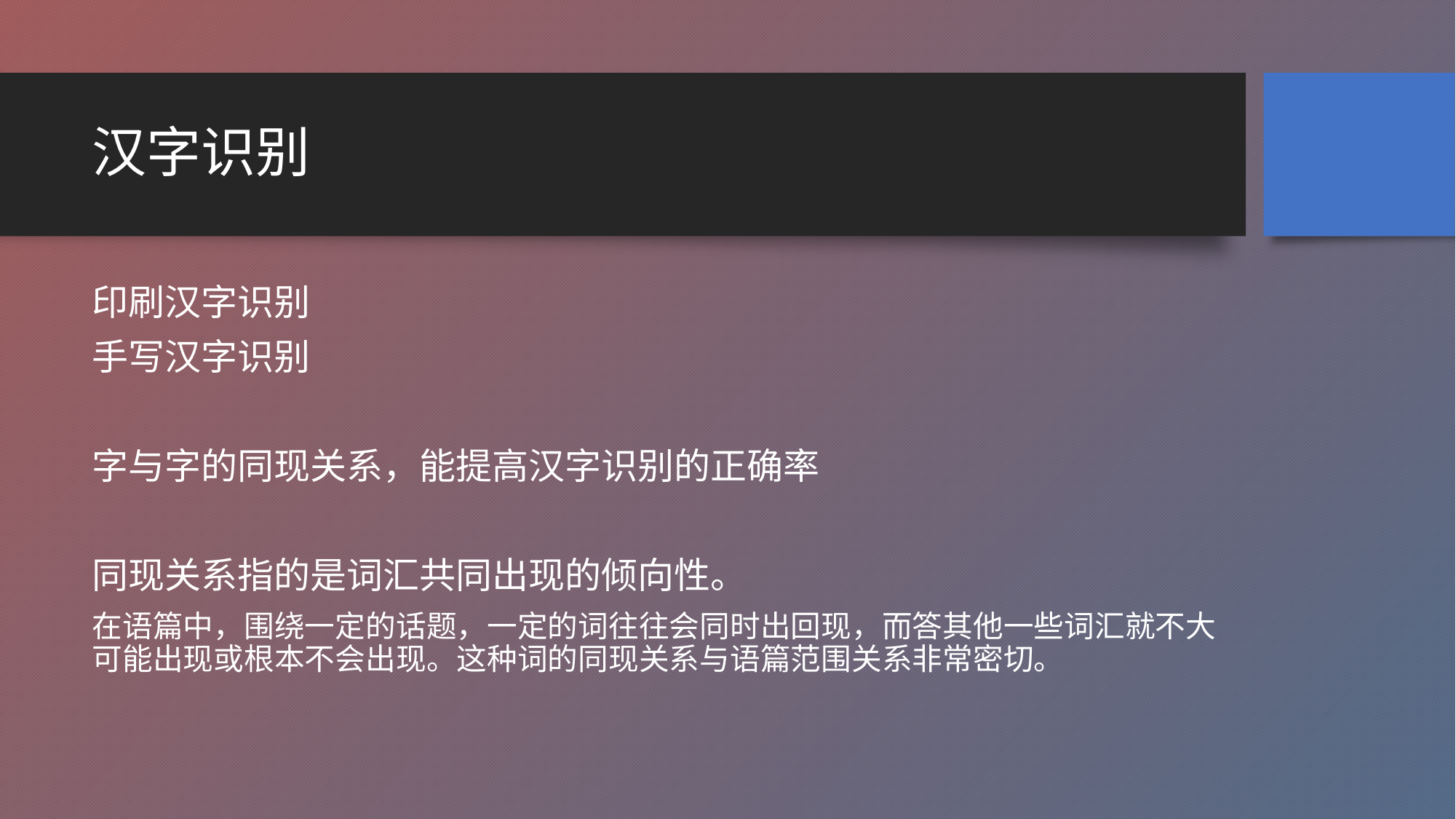

# 汉字识别
印刷汉字识别
手写汉字识别

字与字的同现关系，能提高汉字识别的正确率

同现关系指的是词汇共同出现的倾向性。
在语篇中，围绕一定的话题，一定的词往往会同时出回现，而答其他一些词汇就不大可能出现或根本不会出现。这种词的同现关系与语篇范围关系非常密切。